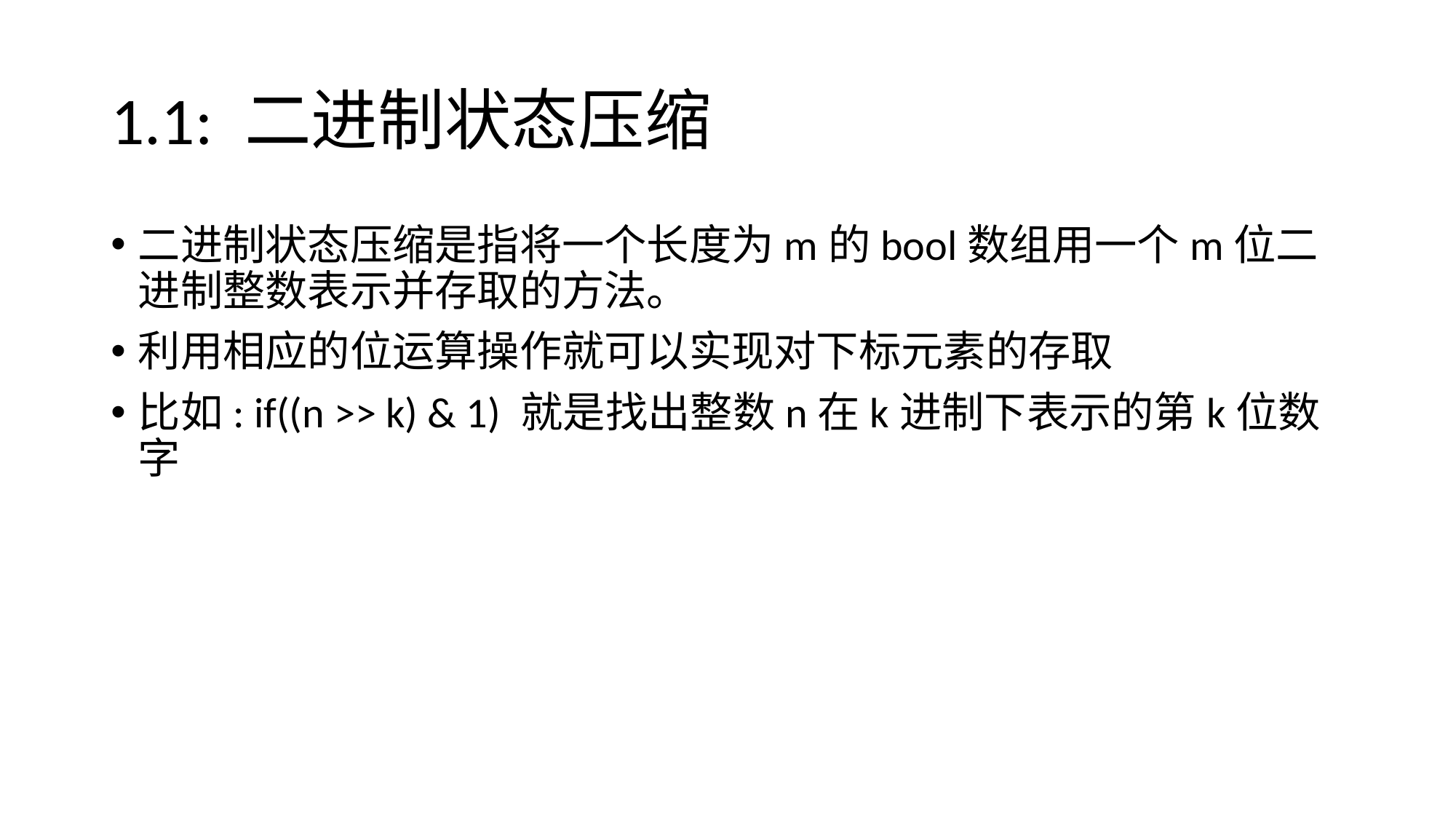

# 1.1: 二进制状态压缩
二进制状态压缩是指将一个长度为m的bool数组用一个m位二进制整数表示并存取的方法。
利用相应的位运算操作就可以实现对下标元素的存取
比如: if((n >> k) & 1) 就是找出整数n在k进制下表示的第k位数字